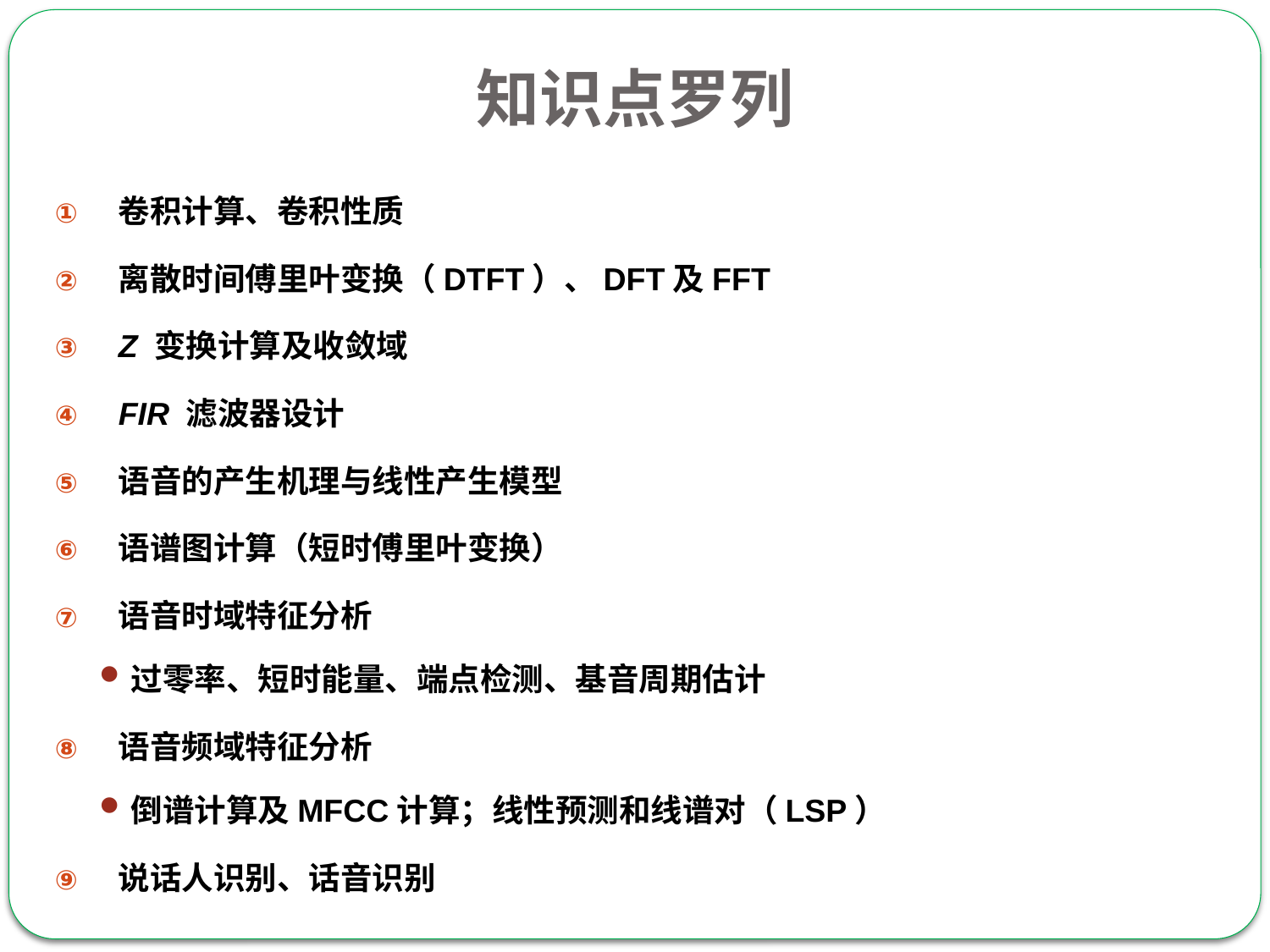

# 知识点罗列
卷积计算、卷积性质
离散时间傅里叶变换（DTFT）、DFT及FFT
Z 变换计算及收敛域
FIR 滤波器设计
语音的产生机理与线性产生模型
语谱图计算（短时傅里叶变换）
语音时域特征分析
过零率、短时能量、端点检测、基音周期估计
语音频域特征分析
倒谱计算及MFCC计算；线性预测和线谱对（LSP）
说话人识别、话音识别